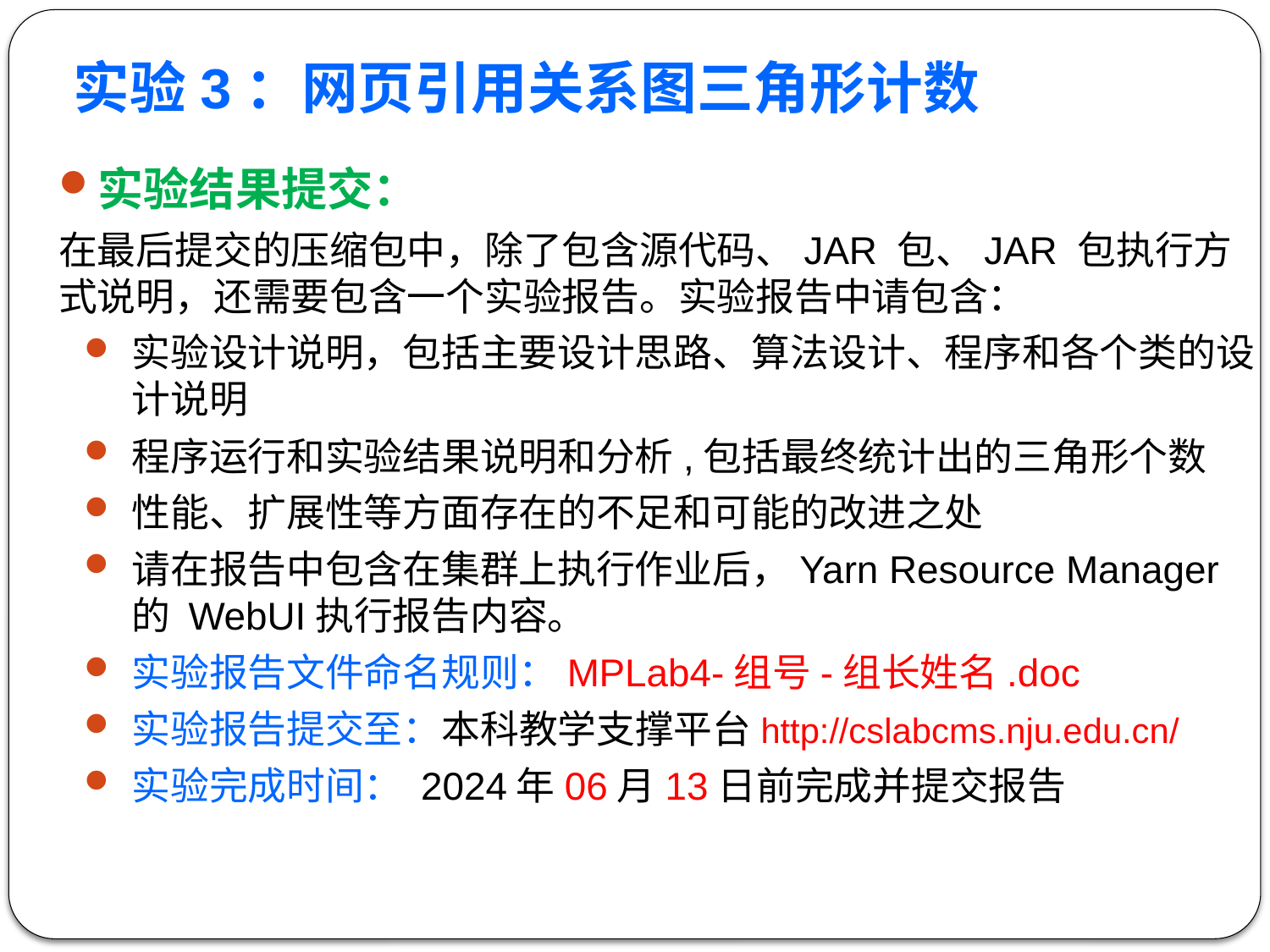

实验3：网页引用关系图三角形计数
实验结果提交：
在最后提交的压缩包中，除了包含源代码、JAR 包、JAR 包执行方式说明，还需要包含一个实验报告。实验报告中请包含：
实验设计说明，包括主要设计思路、算法设计、程序和各个类的设计说明
程序运行和实验结果说明和分析,包括最终统计出的三角形个数
性能、扩展性等方面存在的不足和可能的改进之处
请在报告中包含在集群上执行作业后，Yarn Resource Manager的 WebUI执行报告内容。
实验报告文件命名规则：MPLab4-组号-组长姓名.doc
实验报告提交至：本科教学支撑平台http://cslabcms.nju.edu.cn/
实验完成时间： 2024年06月13日前完成并提交报告